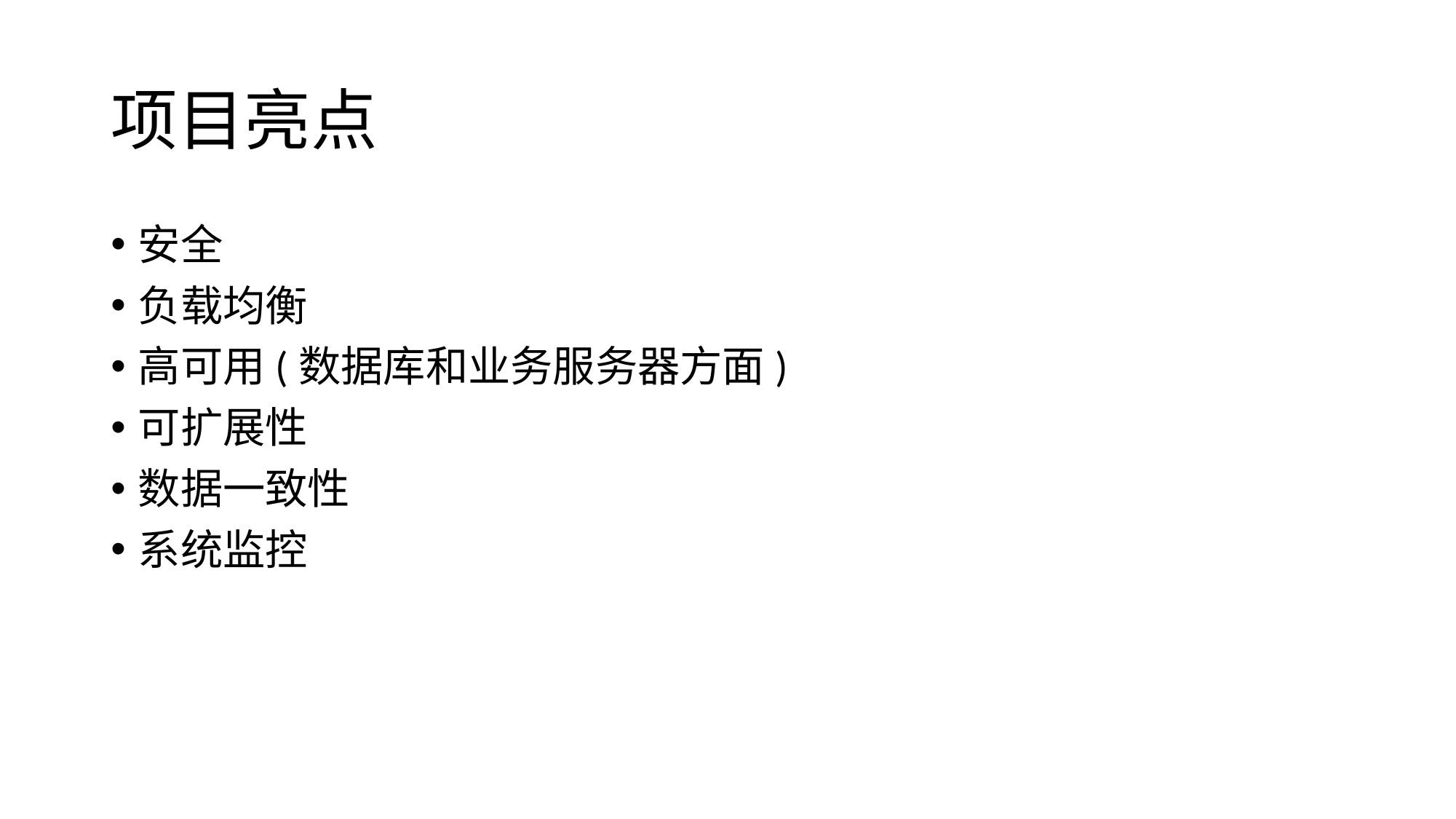

# 项目亮点
安全
负载均衡
高可用(数据库和业务服务器方面)
可扩展性
数据一致性
系统监控